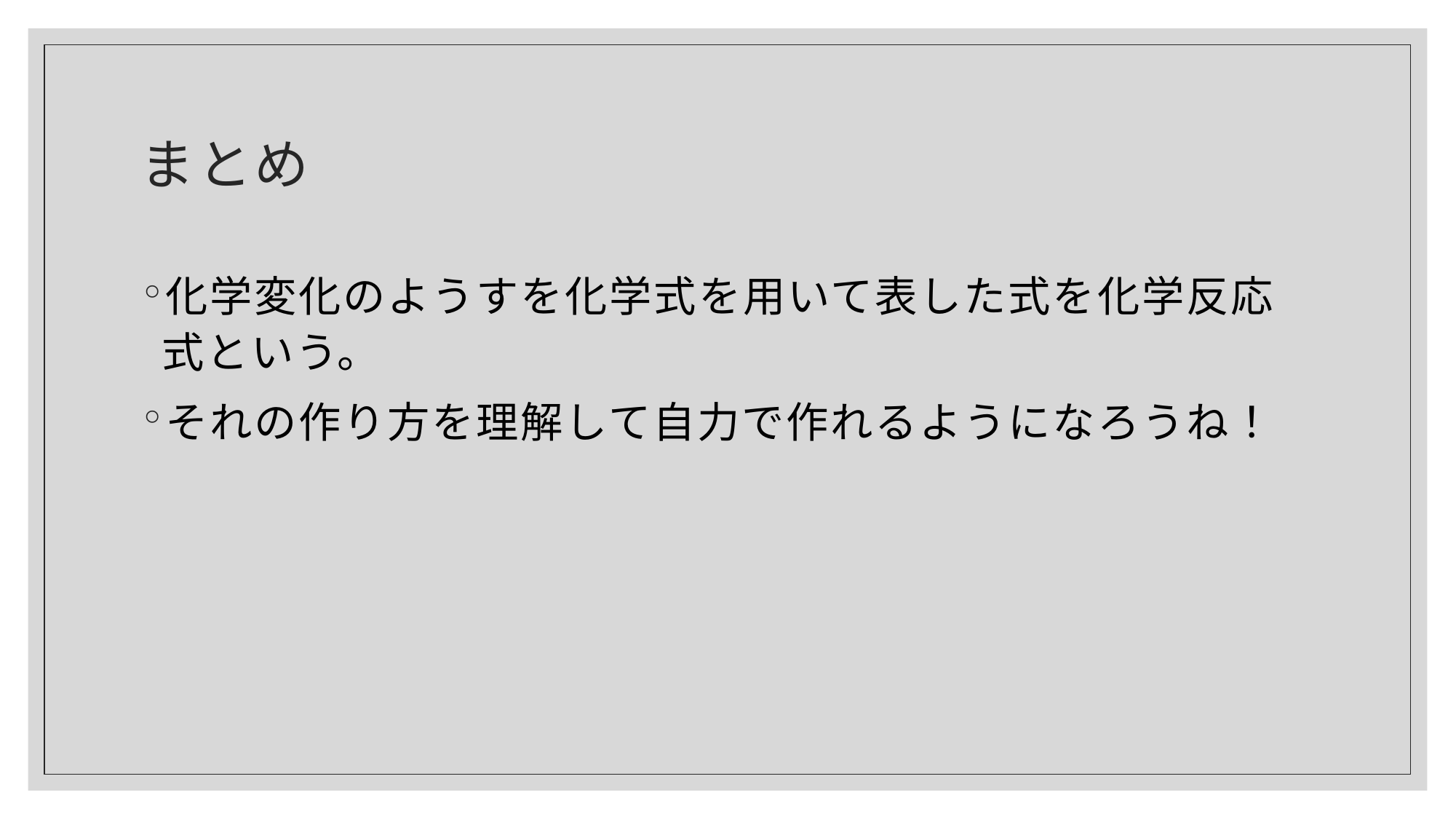

# まとめ
化学変化のようすを化学式を用いて表した式を化学反応式という。
それの作り方を理解して自力で作れるようになろうね！